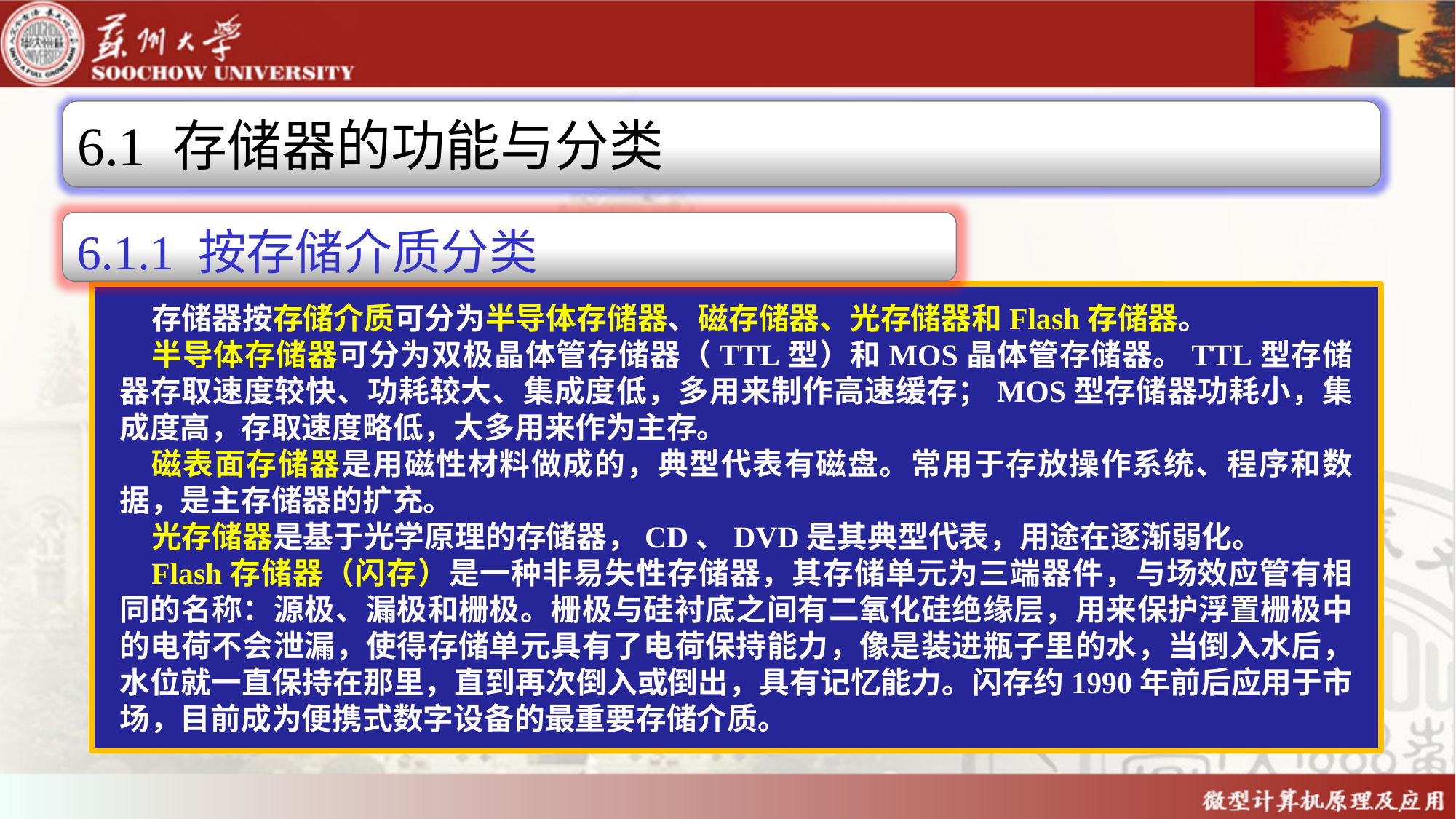

6.1 存储器的功能与分类
6.1.1 按存储介质分类
存储器按存储介质可分为半导体存储器、磁存储器、光存储器和Flash存储器。
半导体存储器可分为双极晶体管存储器（TTL型）和MOS晶体管存储器。TTL型存储器存取速度较快、功耗较大、集成度低，多用来制作高速缓存；MOS型存储器功耗小，集成度高，存取速度略低，大多用来作为主存。
磁表面存储器是用磁性材料做成的，典型代表有磁盘。常用于存放操作系统、程序和数据，是主存储器的扩充。
光存储器是基于光学原理的存储器，CD、DVD是其典型代表，用途在逐渐弱化。
Flash存储器（闪存）是一种非易失性存储器，其存储单元为三端器件，与场效应管有相同的名称：源极、漏极和栅极。栅极与硅衬底之间有二氧化硅绝缘层，用来保护浮置栅极中的电荷不会泄漏，使得存储单元具有了电荷保持能力，像是装进瓶子里的水，当倒入水后，水位就一直保持在那里，直到再次倒入或倒出，具有记忆能力。闪存约1990年前后应用于市场，目前成为便携式数字设备的最重要存储介质。